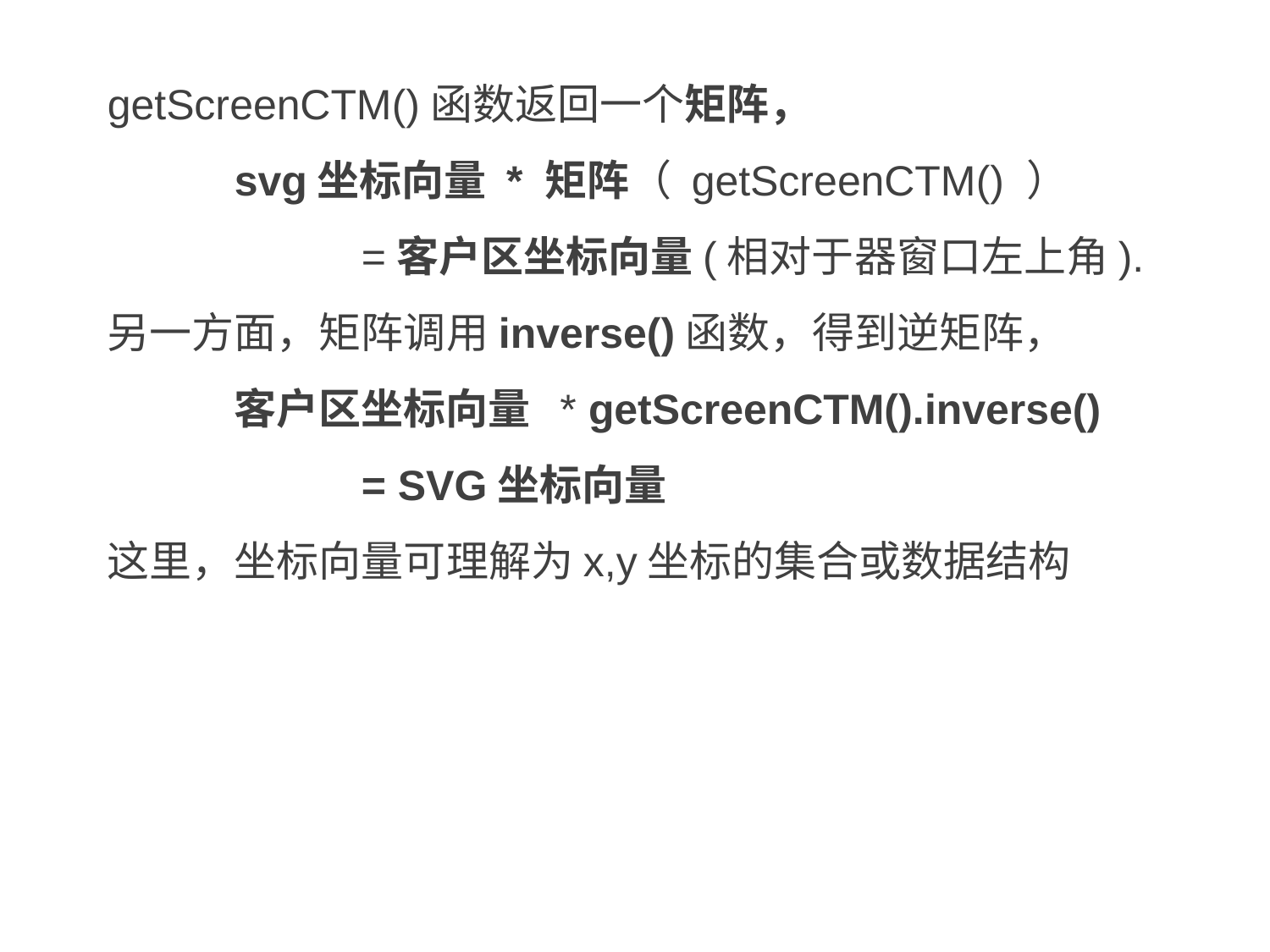

getScreenCTM()函数返回一个矩阵，
	svg坐标向量 * 矩阵（ getScreenCTM() ）
		=客户区坐标向量(相对于器窗口左上角).
另一方面，矩阵调用inverse()函数，得到逆矩阵，
	客户区坐标向量  * getScreenCTM().inverse()
	  	= SVG坐标向量
这里，坐标向量可理解为x,y坐标的集合或数据结构